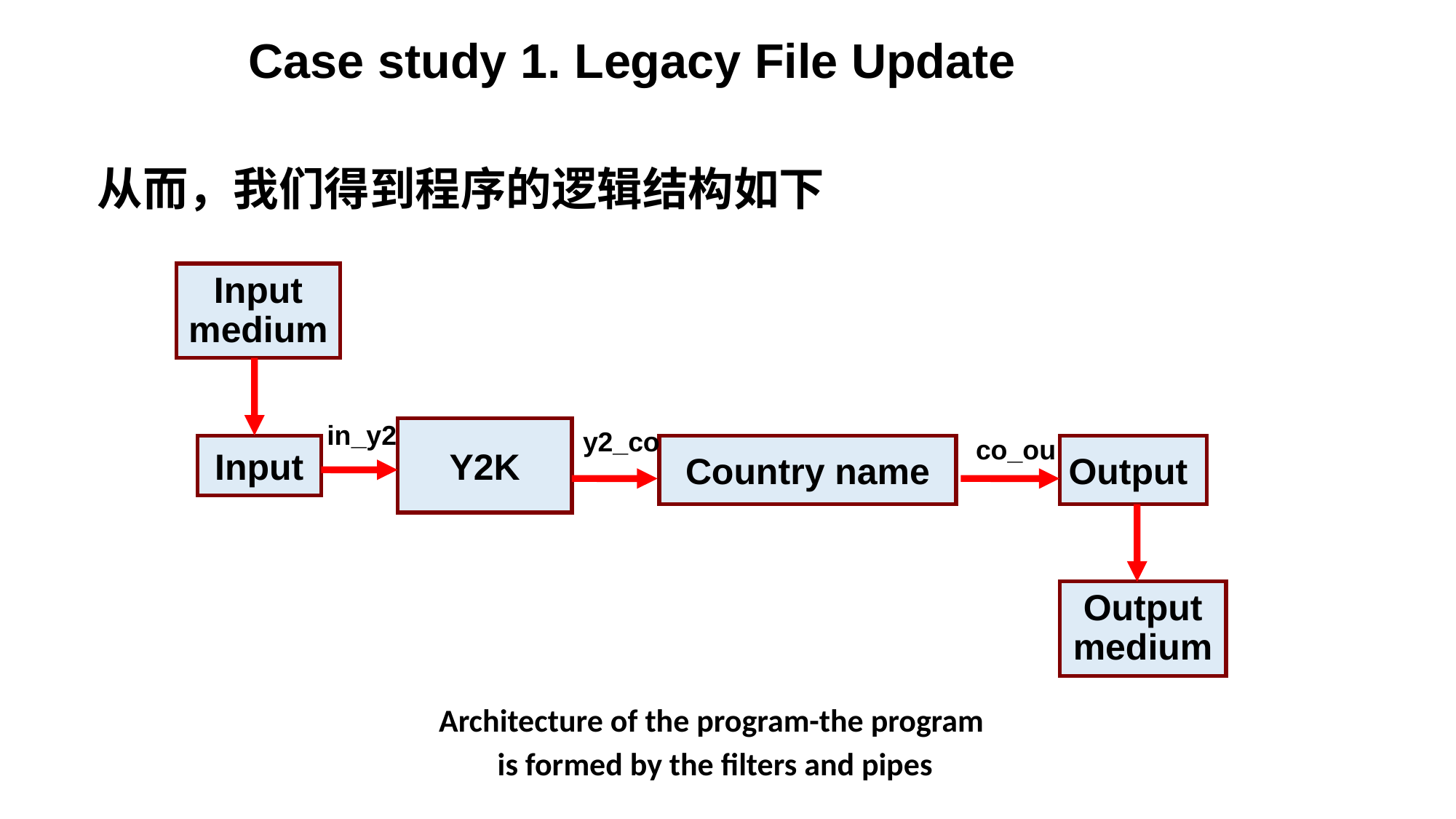

Case study 1. Legacy File Update
从而，我们得到程序的逻辑结构如下
Input
medium

in_y2
Y2K
y2_co
co_ou
Output
Country name
Input

Output
medium
Architecture of the program-the program
is formed by the filters and pipes